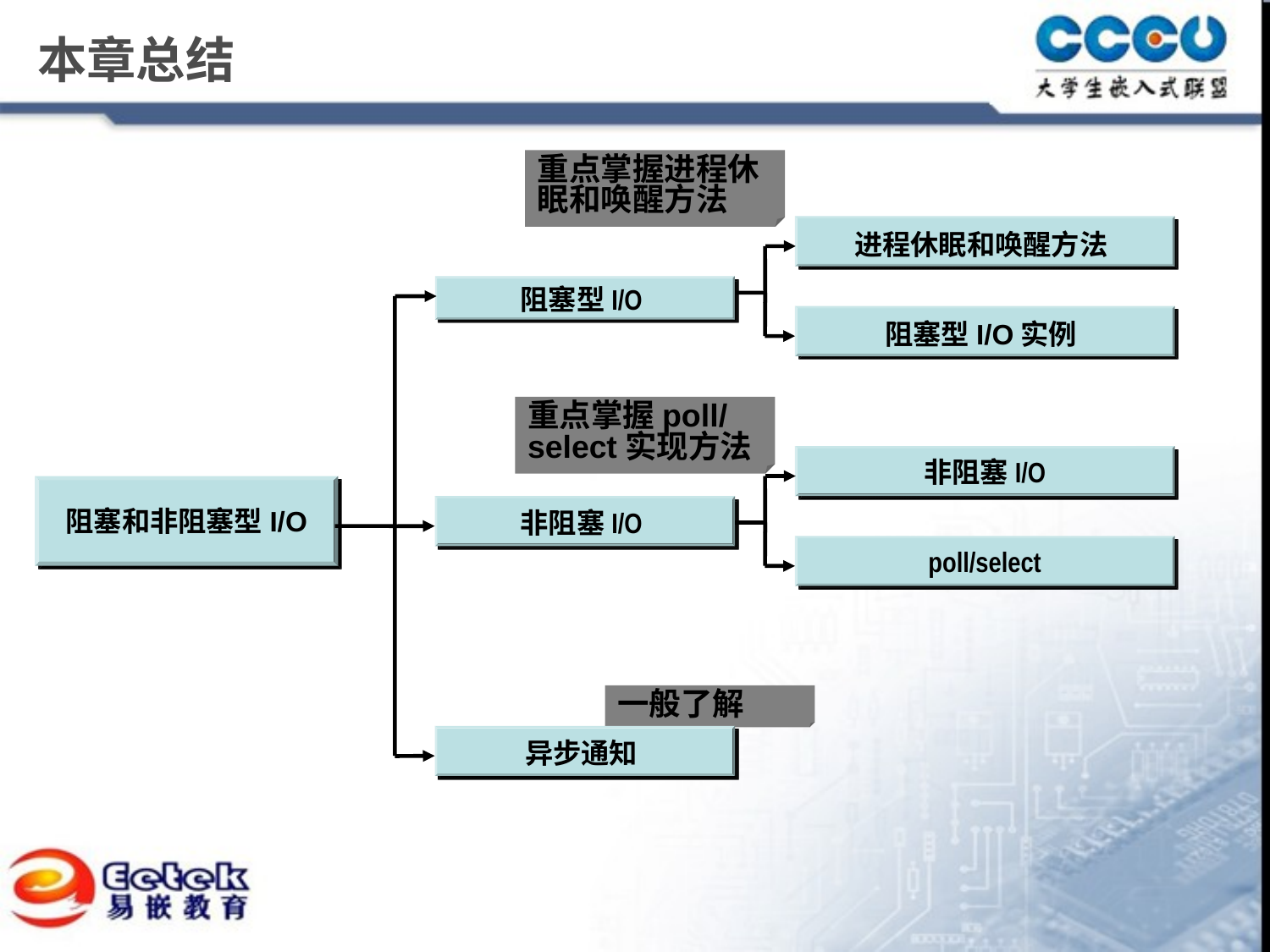

# 本章总结
重点掌握进程休眠和唤醒方法
进程休眠和唤醒方法

阻塞型I/O

阻塞型I/O实例
重点掌握poll/select实现方法
非阻塞I/O
阻塞和非阻塞型I/O

非阻塞I/O
poll/select
一般了解
异步通知